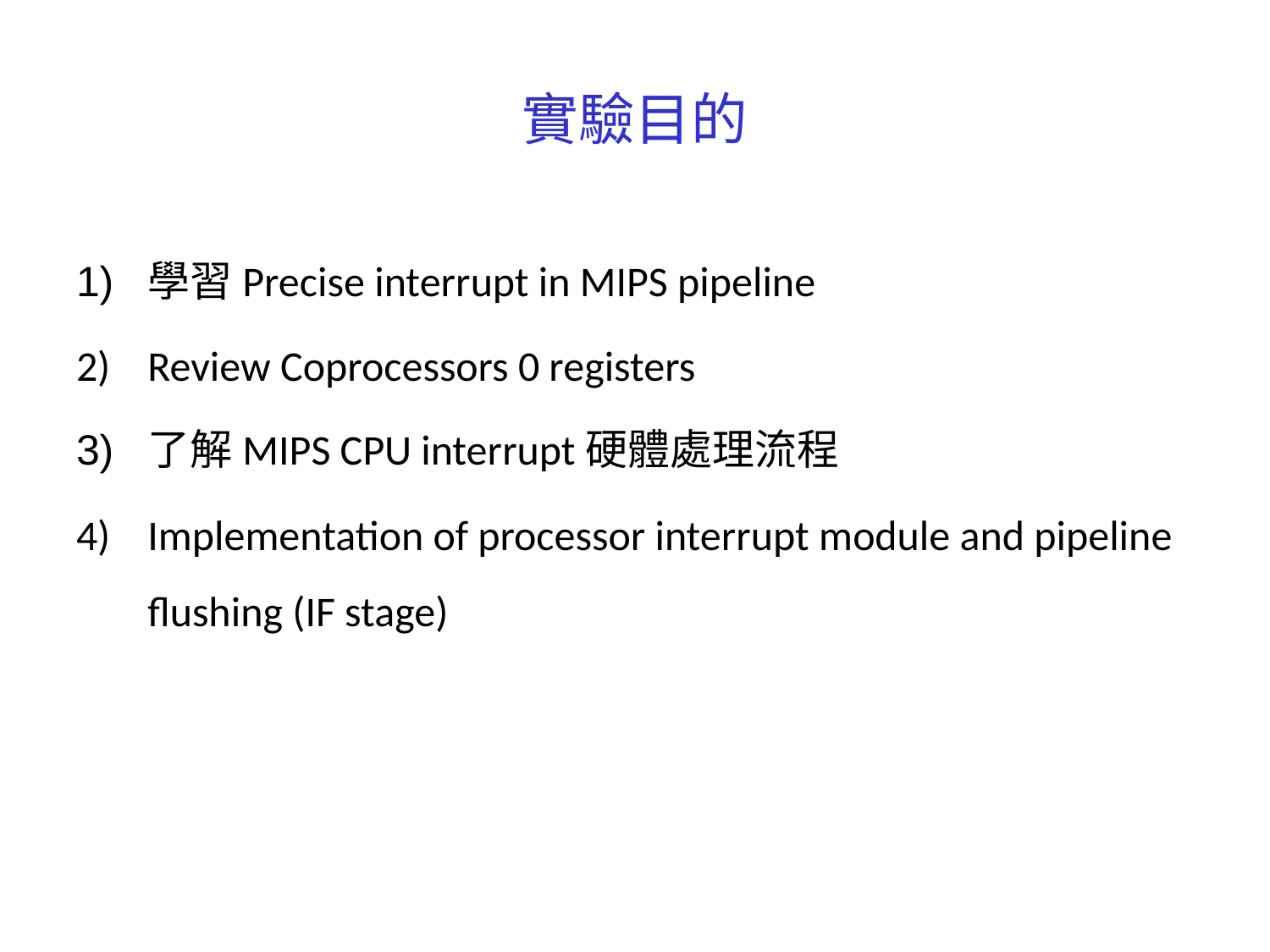

# 實驗目的
學習Precise interrupt in MIPS pipeline
Review Coprocessors 0 registers
了解MIPS CPU interrupt硬體處理流程
Implementation of processor interrupt module and pipeline flushing (IF stage)